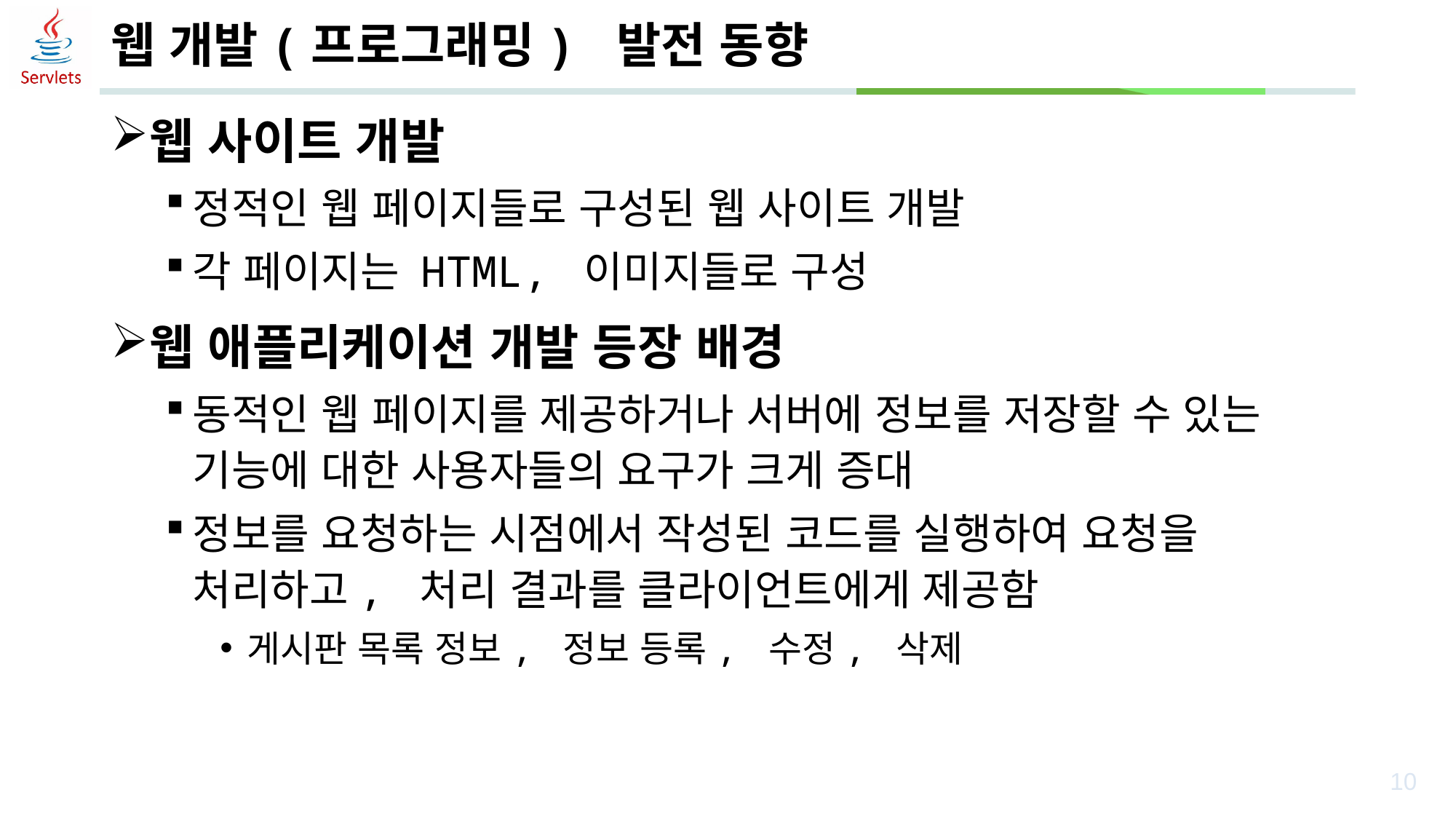

# 웹 개발(프로그래밍) 발전 동향
웹 사이트 개발
정적인 웹 페이지들로 구성된 웹 사이트 개발
각 페이지는 HTML, 이미지들로 구성
웹 애플리케이션 개발 등장 배경
동적인 웹 페이지를 제공하거나 서버에 정보를 저장할 수 있는 기능에 대한 사용자들의 요구가 크게 증대
정보를 요청하는 시점에서 작성된 코드를 실행하여 요청을 처리하고, 처리 결과를 클라이언트에게 제공함
게시판 목록 정보, 정보 등록, 수정, 삭제
10